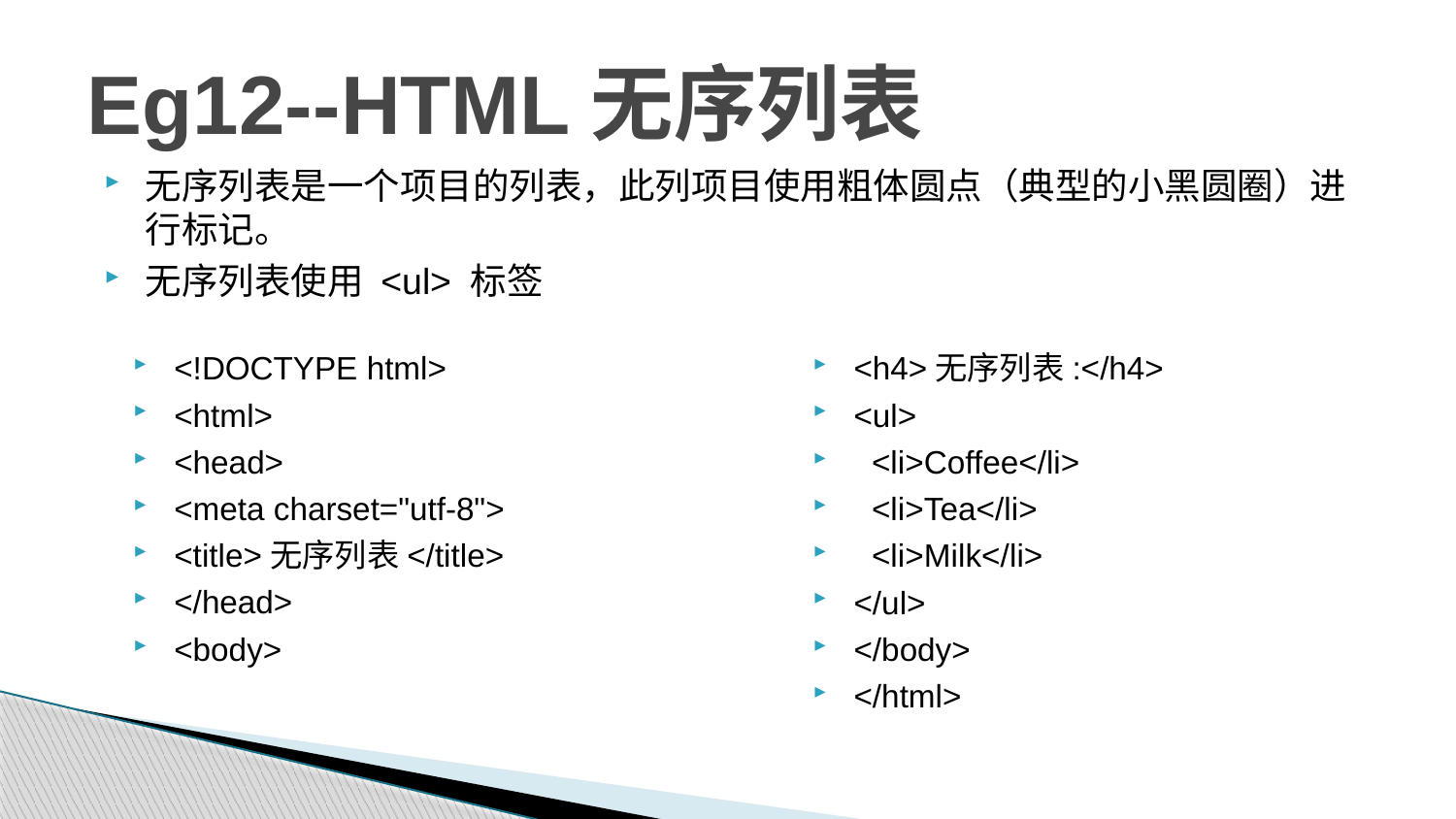

# Eg12--HTML无序列表
无序列表是一个项目的列表，此列项目使用粗体圆点（典型的小黑圆圈）进行标记。
无序列表使用 <ul> 标签
<!DOCTYPE html>
<html>
<head>
<meta charset="utf-8">
<title>无序列表</title>
</head>
<body>

<h4>无序列表:</h4>
<ul>
  <li>Coffee</li>
  <li>Tea</li>
  <li>Milk</li>
</ul>
</body>
</html>